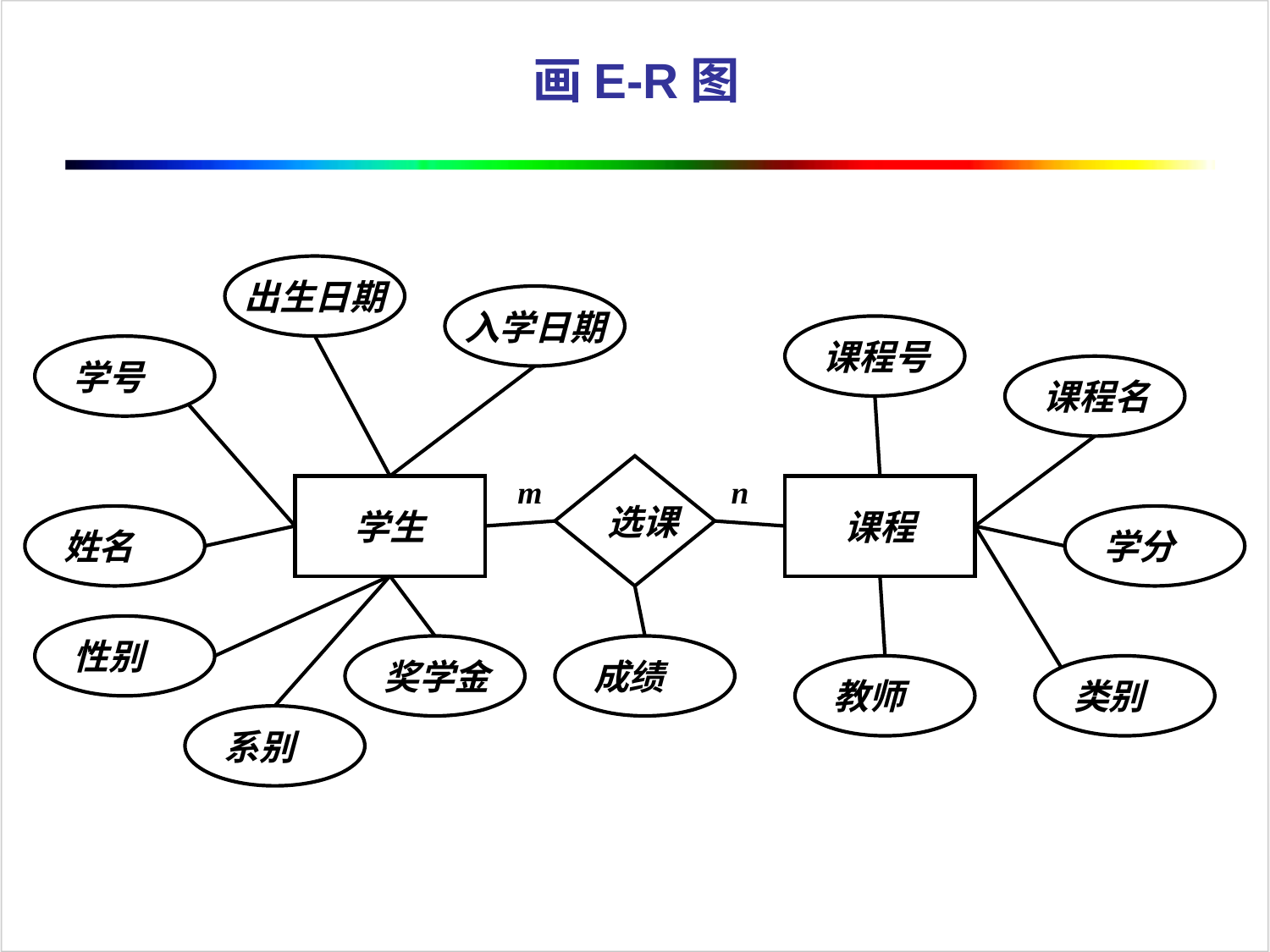

# 画E-R图
出生日期
入学日期
课程号
学号
课程名
选课
m
n
学生
课程
姓名
学分
性别
奖学金
成绩
教师
类别
系别